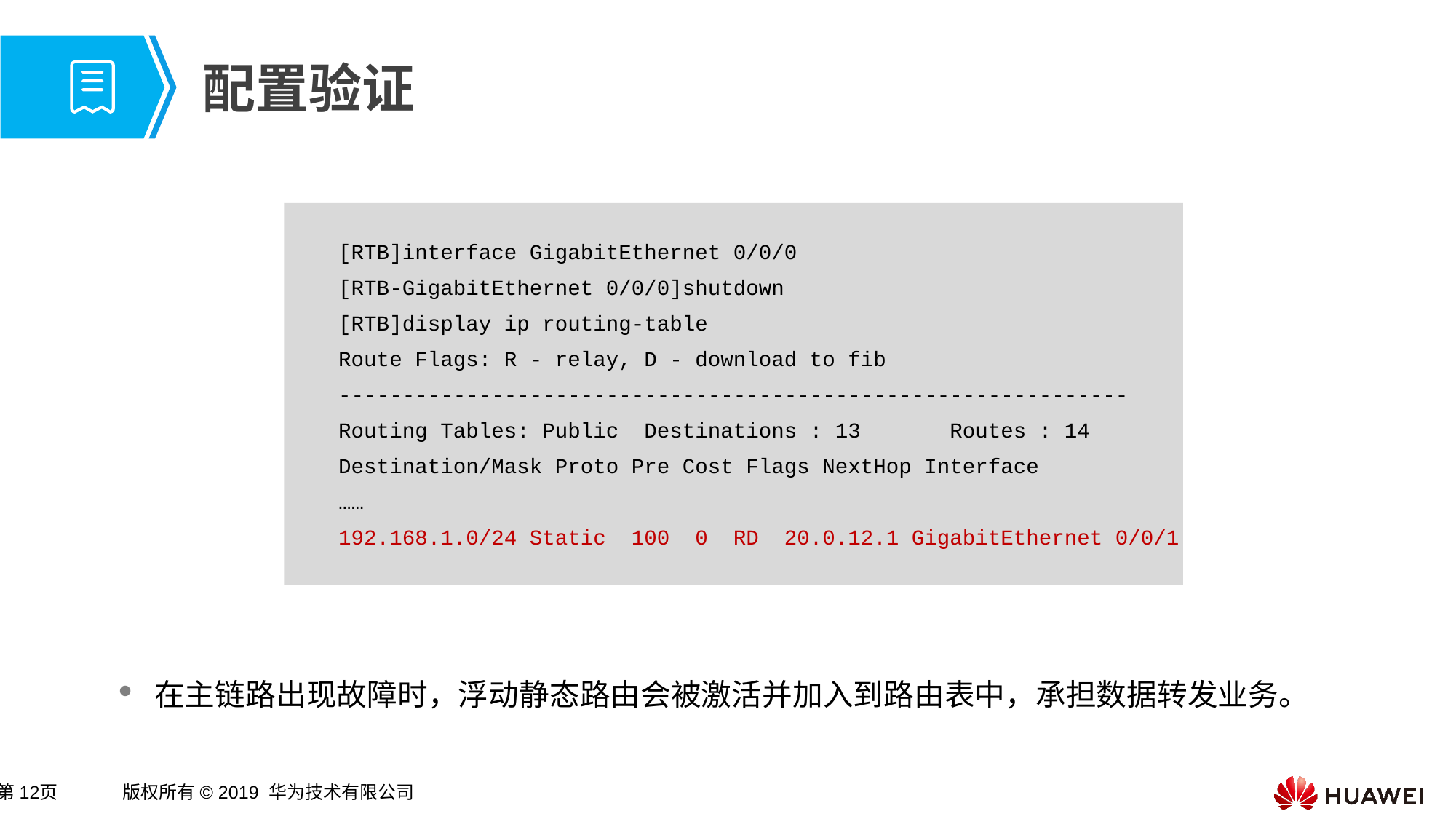

# 配置验证

在主链路出现故障时，浮动静态路由会被激活并加入到路由表中，承担数据转发业务。

[RTB]interface GigabitEthernet 0/0/0
[RTB-GigabitEthernet 0/0/0]shutdown
[RTB]display ip routing-table
Route Flags: R - relay, D - download to fib
--------------------------------------------------------------
Routing Tables: Public  Destinations : 13       Routes : 14
Destination/Mask Proto Pre Cost Flags NextHop Interface
……
192.168.1.0/24 Static  100  0  RD  20.0.12.1 GigabitEthernet 0/0/1